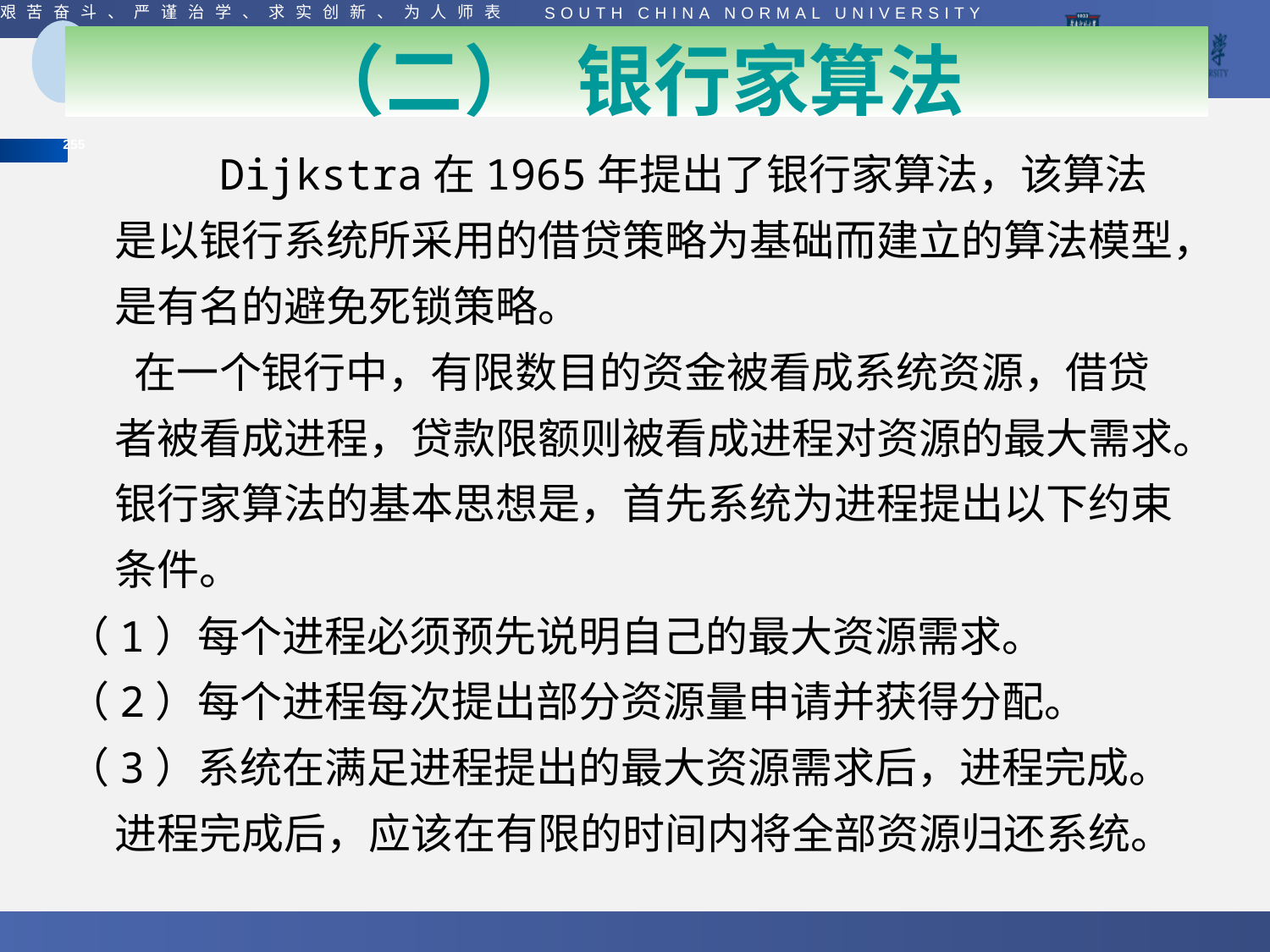

（二）  银行家算法
      Dijkstra在1965年提出了银行家算法，该算法是以银行系统所采用的借贷策略为基础而建立的算法模型，是有名的避免死锁策略。
      在一个银行中，有限数目的资金被看成系统资源，借贷者被看成进程，贷款限额则被看成进程对资源的最大需求。银行家算法的基本思想是，首先系统为进程提出以下约束条件。
（1）每个进程必须预先说明自己的最大资源需求。
（2）每个进程每次提出部分资源量申请并获得分配。
（3）系统在满足进程提出的最大资源需求后，进程完成。进程完成后，应该在有限的时间内将全部资源归还系统。

255